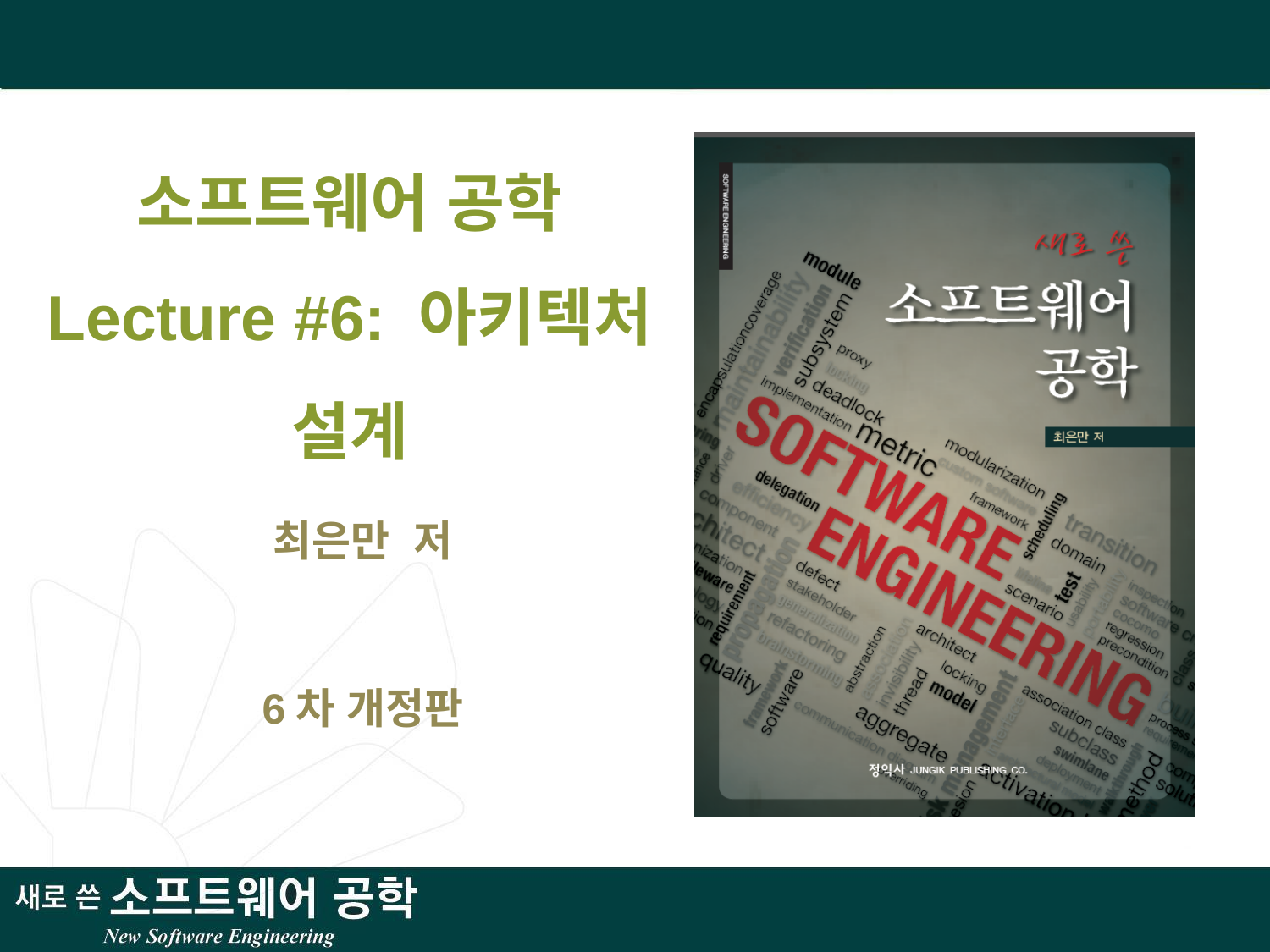

소프트웨어 공학
Lecture #6: 아키텍처 설계
최은만  저

6차 개정판